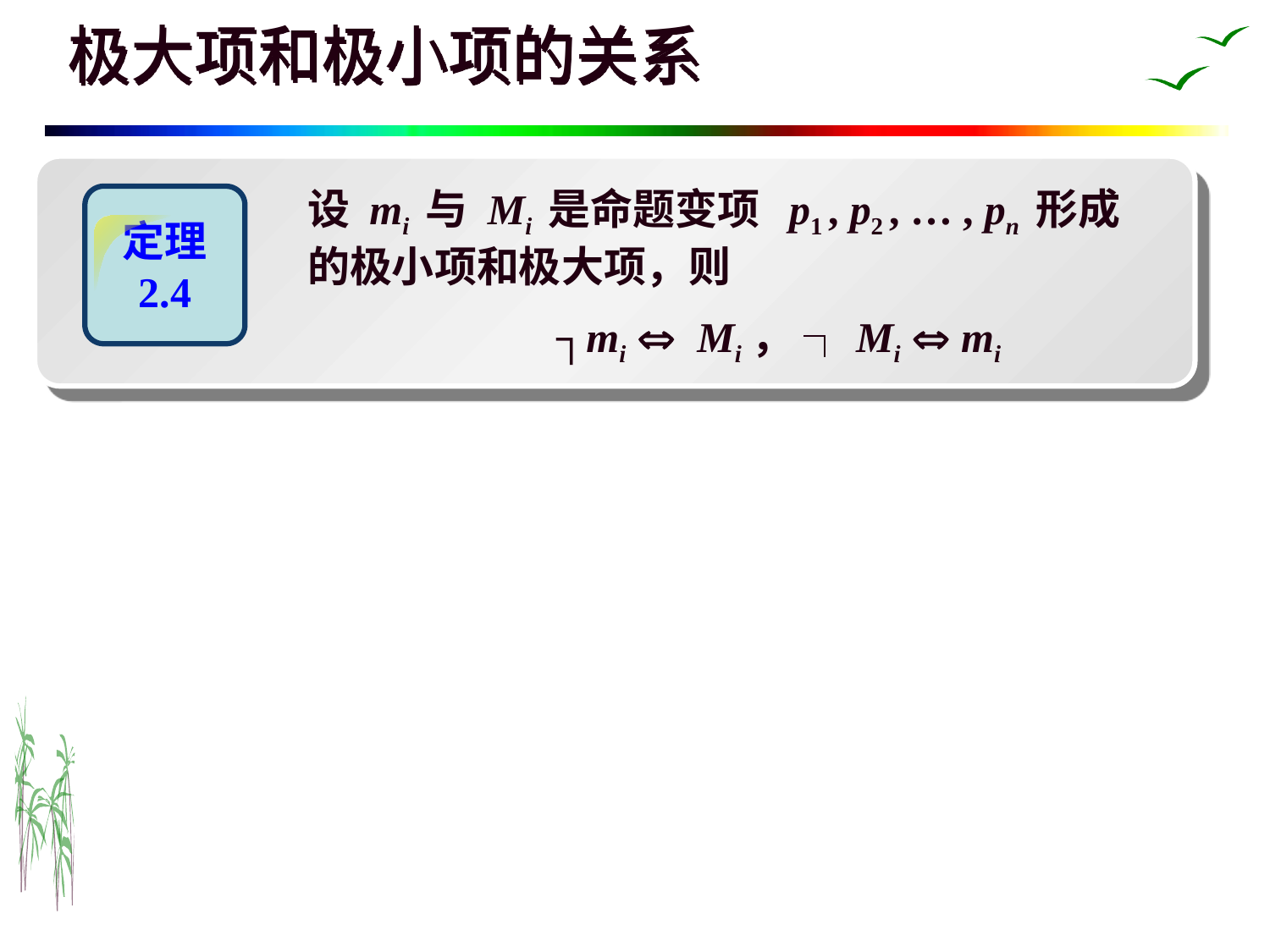

# 极大项和极小项的关系

设 mi 与 Mi 是命题变项  p1 , p2 , … , pn 形成的极小项和极大项，则
	┐mi ⇔  Mi， ┐Mi ⇔ mi
定理
2.4